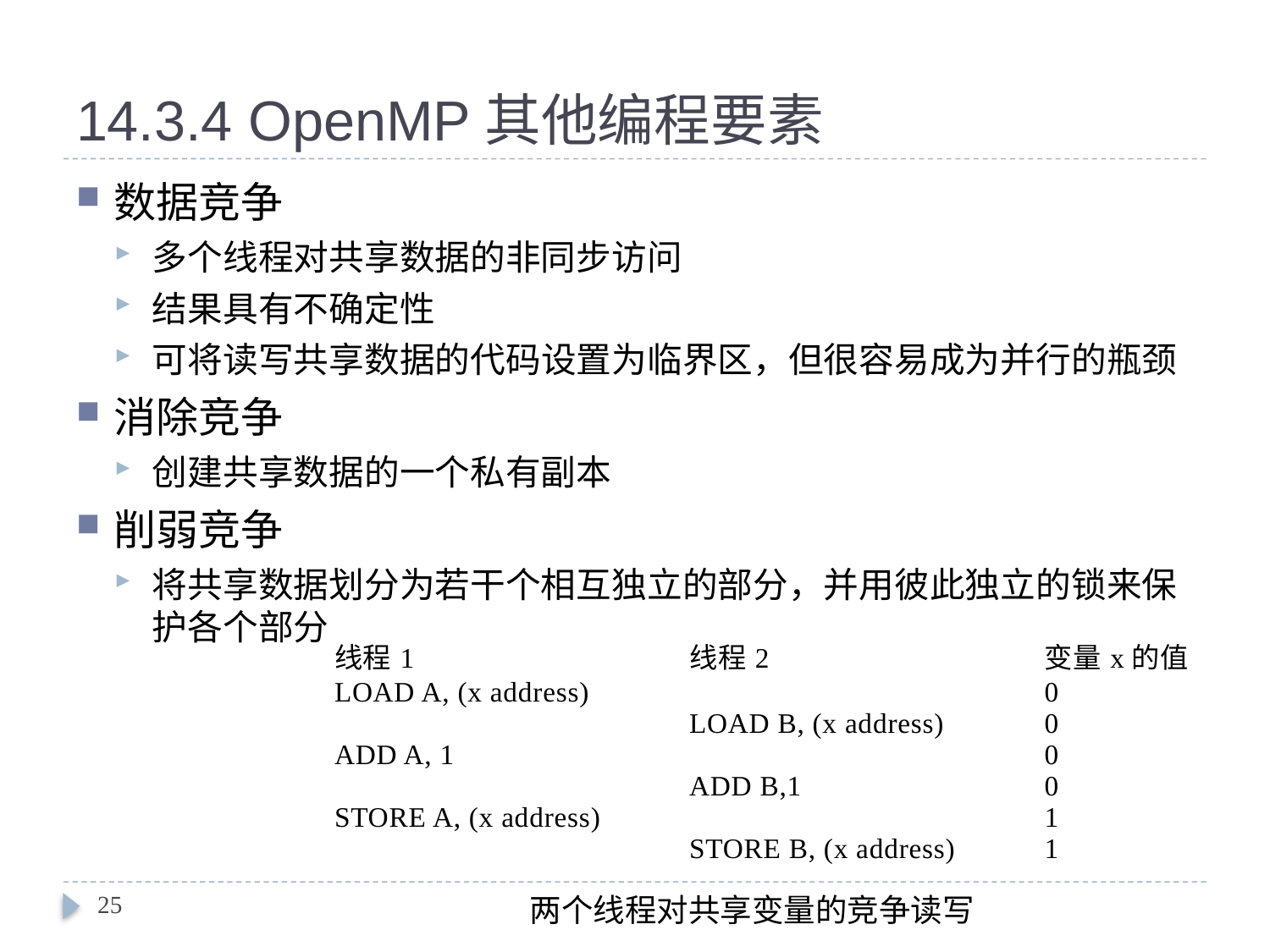

# 14.3.4 OpenMP其他编程要素
数据竞争
多个线程对共享数据的非同步访问
结果具有不确定性
可将读写共享数据的代码设置为临界区，但很容易成为并行的瓶颈
消除竞争
创建共享数据的一个私有副本
削弱竞争
将共享数据划分为若干个相互独立的部分，并用彼此独立的锁来保护各个部分
| 线程1 LOAD A, (x address) ADD A, 1 STORE A, (x address) | 线程2 LOAD B, (x address) ADD B,1 STORE B, (x address) | 变量x的值 0 0 0 0 1 1 |
| --- | --- | --- |
25
两个线程对共享变量的竞争读写